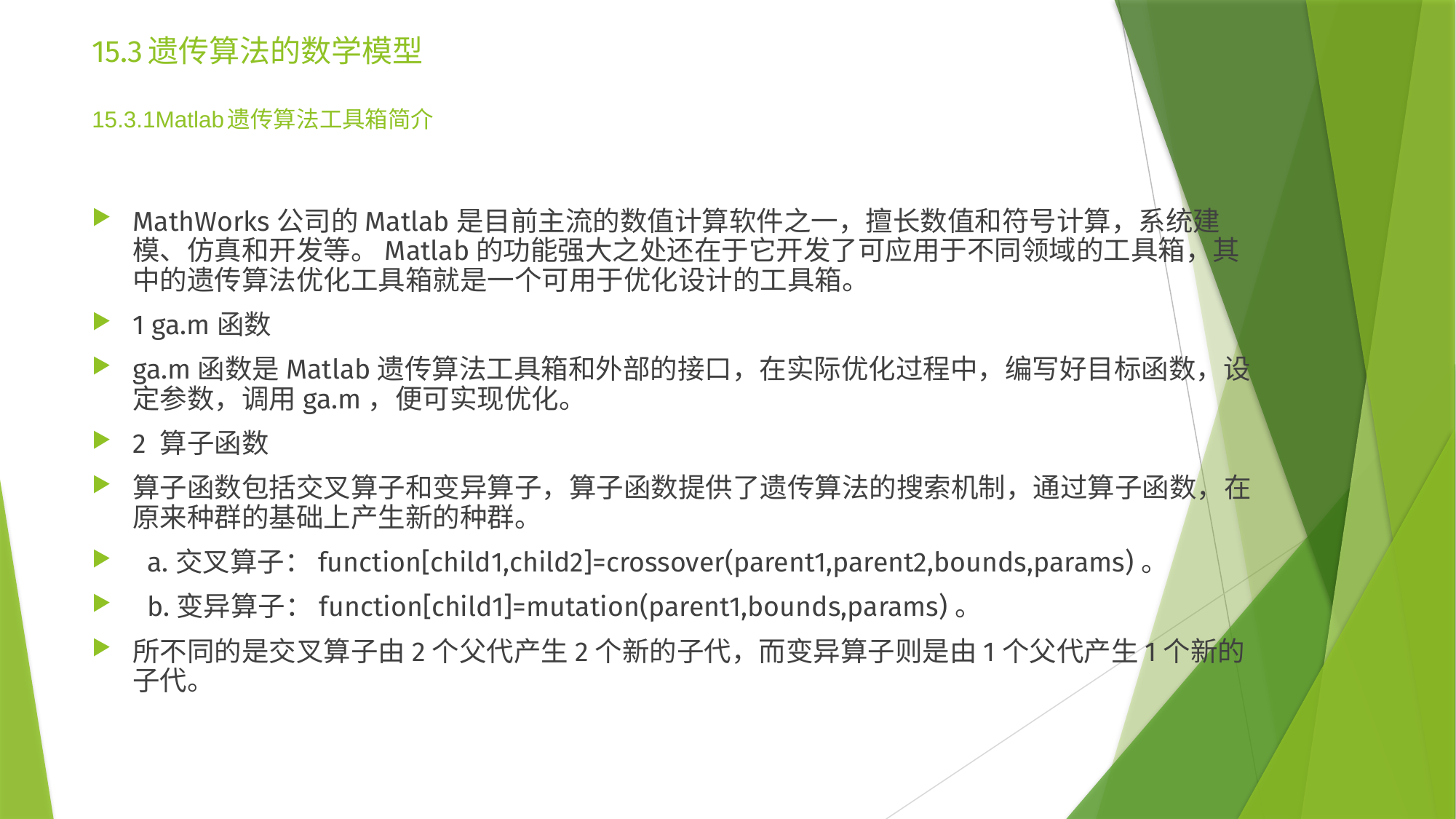

# 15.3遗传算法的数学模型 15.3.1Matlab遗传算法工具箱简介
MathWorks公司的Matlab是目前主流的数值计算软件之一，擅长数值和符号计算，系统建模、仿真和开发等。Matlab的功能强大之处还在于它开发了可应用于不同领域的工具箱，其中的遗传算法优化工具箱就是一个可用于优化设计的工具箱。
1 ga.m函数
ga.m函数是Matlab遗传算法工具箱和外部的接口，在实际优化过程中，编写好目标函数，设定参数，调用ga.m，便可实现优化。
2 算子函数
算子函数包括交叉算子和变异算子，算子函数提供了遗传算法的搜索机制，通过算子函数，在原来种群的基础上产生新的种群。
  a.交叉算子：function[child1,child2]=crossover(parent1,parent2,bounds,params)。
  b.变异算子：function[child1]=mutation(parent1,bounds,params)。
所不同的是交叉算子由2个父代产生2个新的子代，而变异算子则是由1个父代产生1个新的子代。